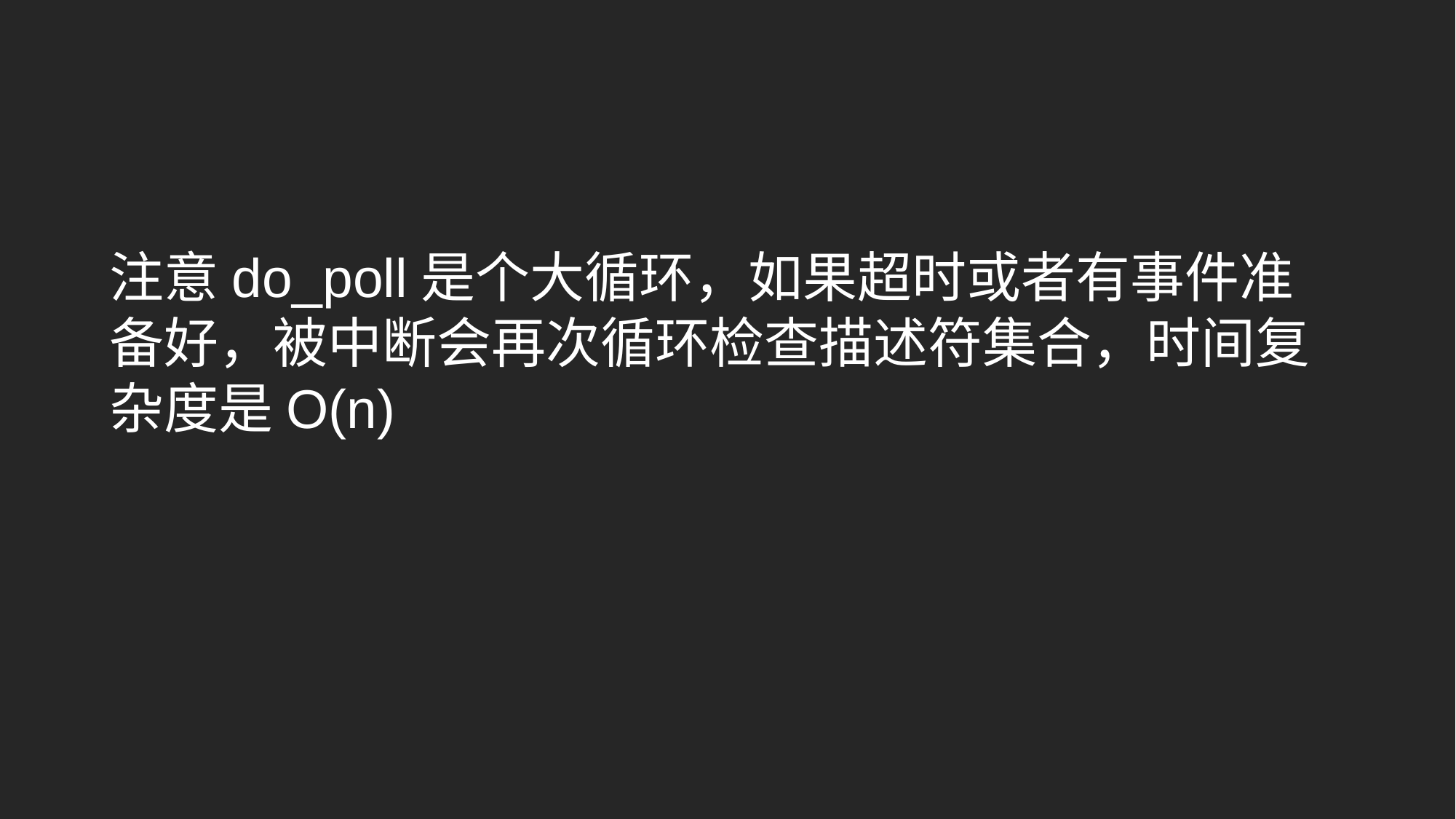

注意do_poll是个大循环，如果超时或者有事件准备好，被中断会再次循环检查描述符集合，时间复杂度是O(n)